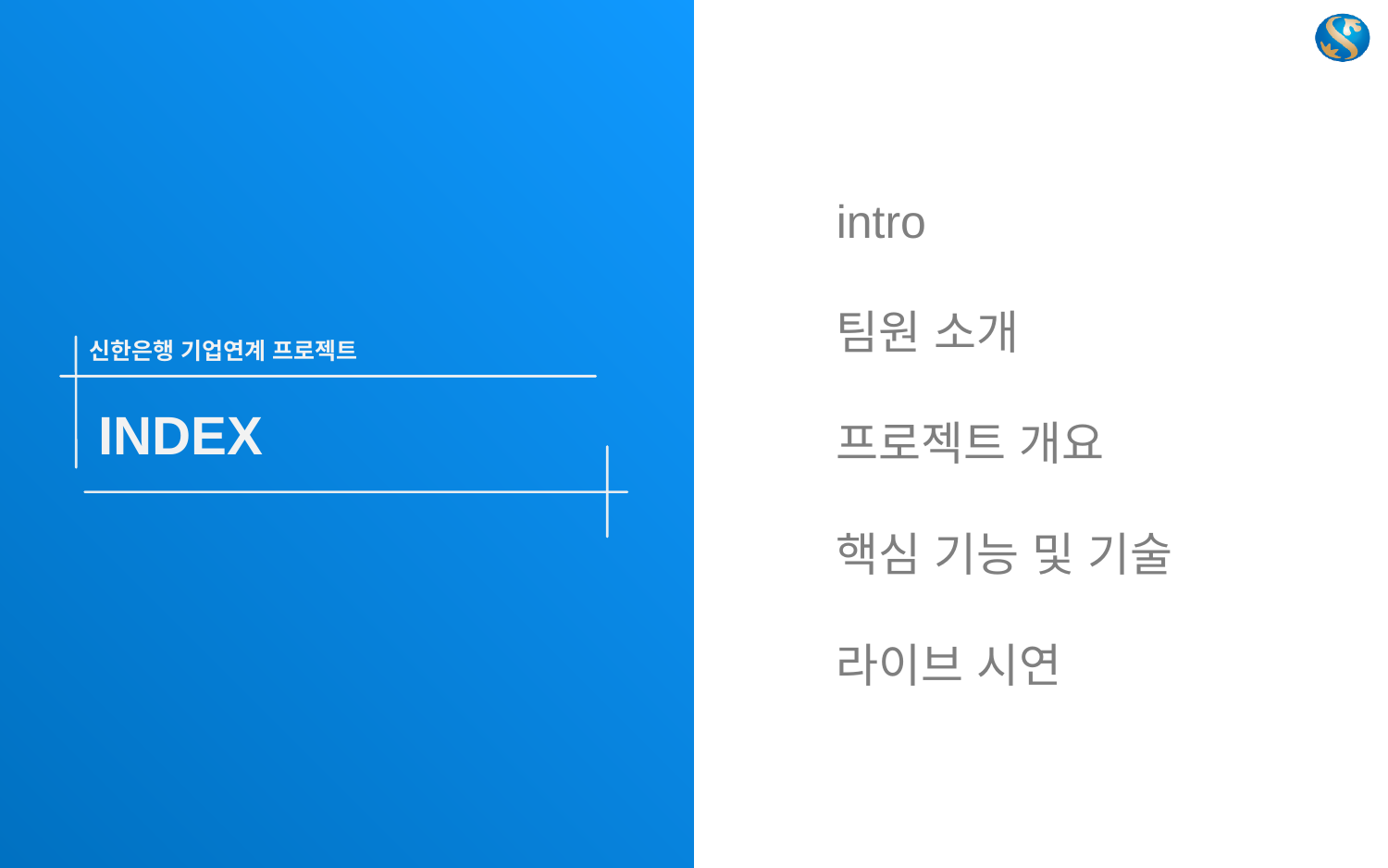

intro
팀원 소개
프로젝트 개요
핵심 기능 및 기술
라이브 시연
신한은행 기업연계 프로젝트
INDEX